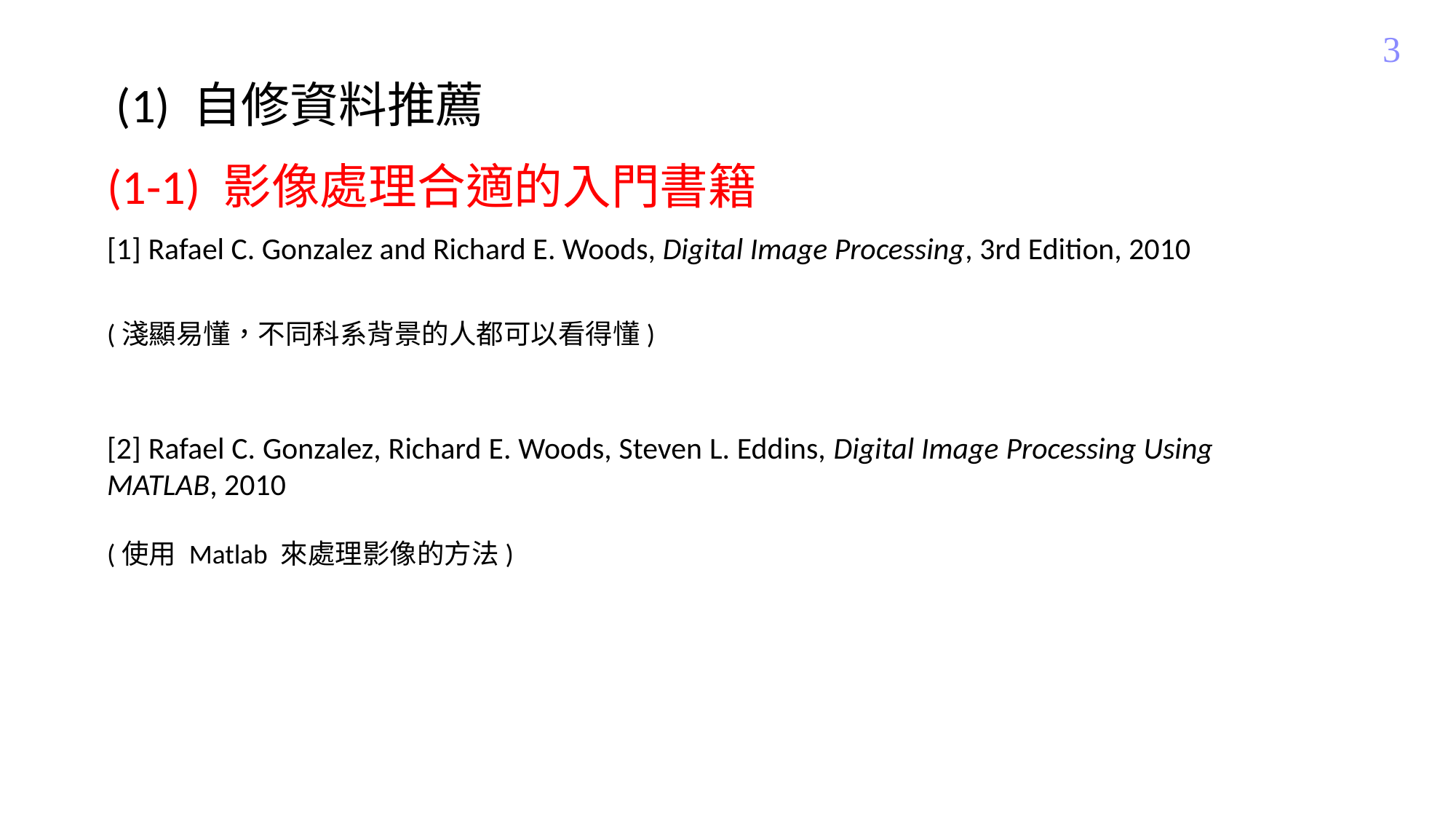

3
(1) 自修資料推薦
(1-1) 影像處理合適的入門書籍
[1] Rafael C. Gonzalez and Richard E. Woods, Digital Image Processing, 3rd Edition, 2010
(淺顯易懂，不同科系背景的人都可以看得懂)
[2] Rafael C. Gonzalez, Richard E. Woods, Steven L. Eddins, Digital Image Processing Using MATLAB, 2010
(使用 Matlab 來處理影像的方法)